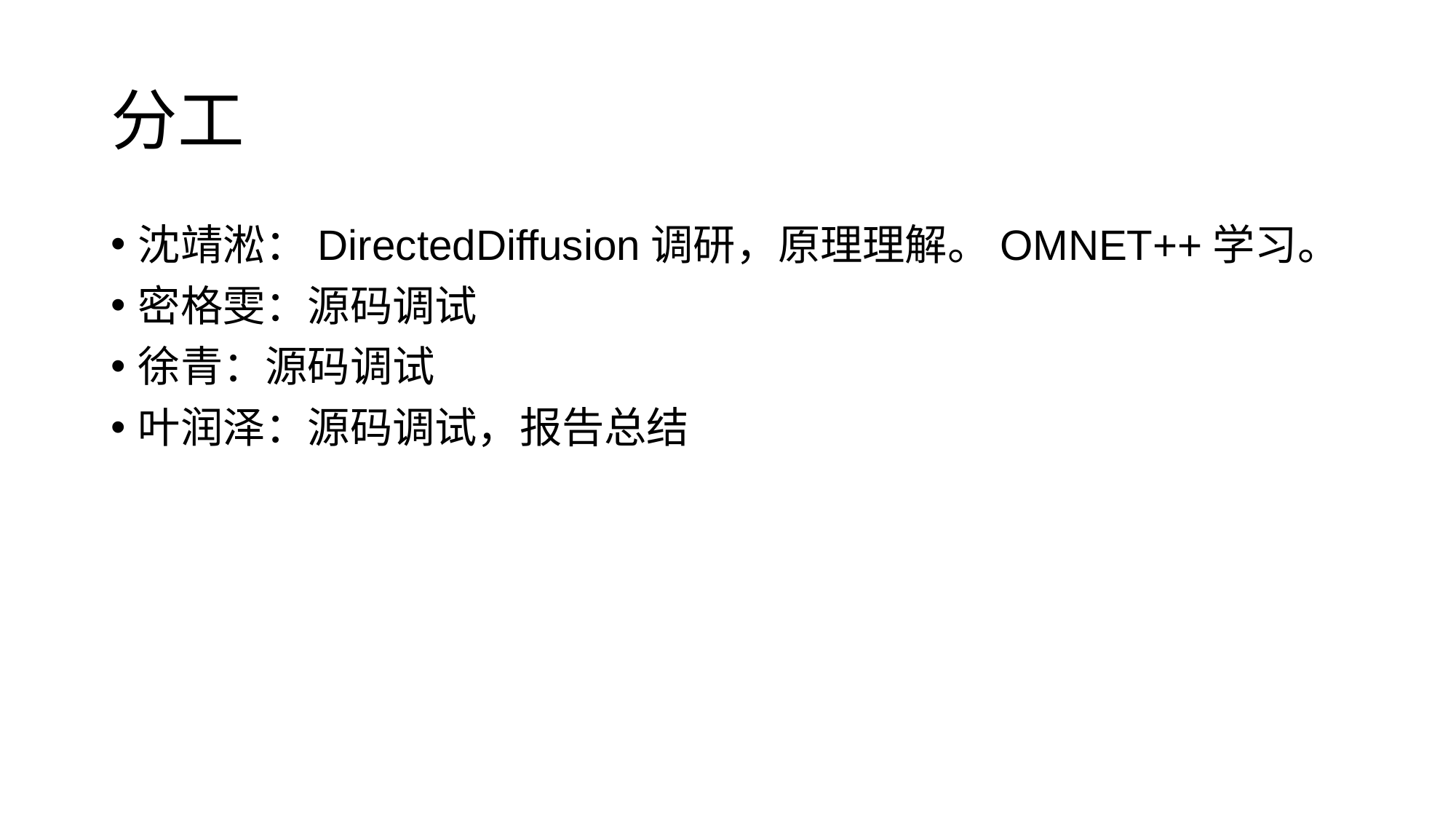

# 分工
沈靖淞：DirectedDiffusion调研，原理理解。OMNET++学习。
密格雯：源码调试
徐青：源码调试
叶润泽：源码调试，报告总结